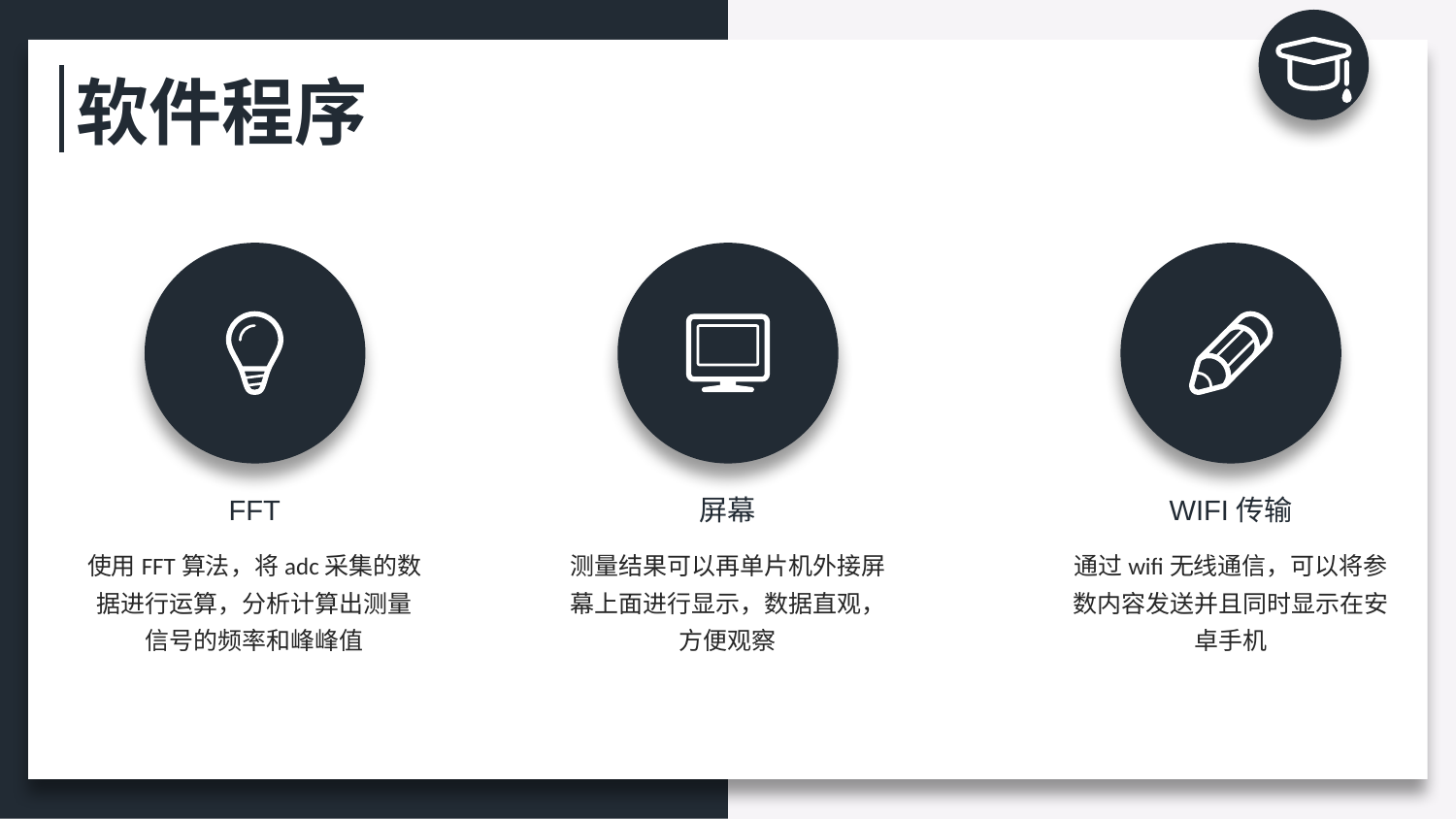

软件程序

FFT
屏幕
WIFI传输
使用FFT算法，将adc采集的数据进行运算，分析计算出测量信号的频率和峰峰值
测量结果可以再单片机外接屏幕上面进行显示，数据直观，方便观察
通过wifi无线通信，可以将参数内容发送并且同时显示在安卓手机